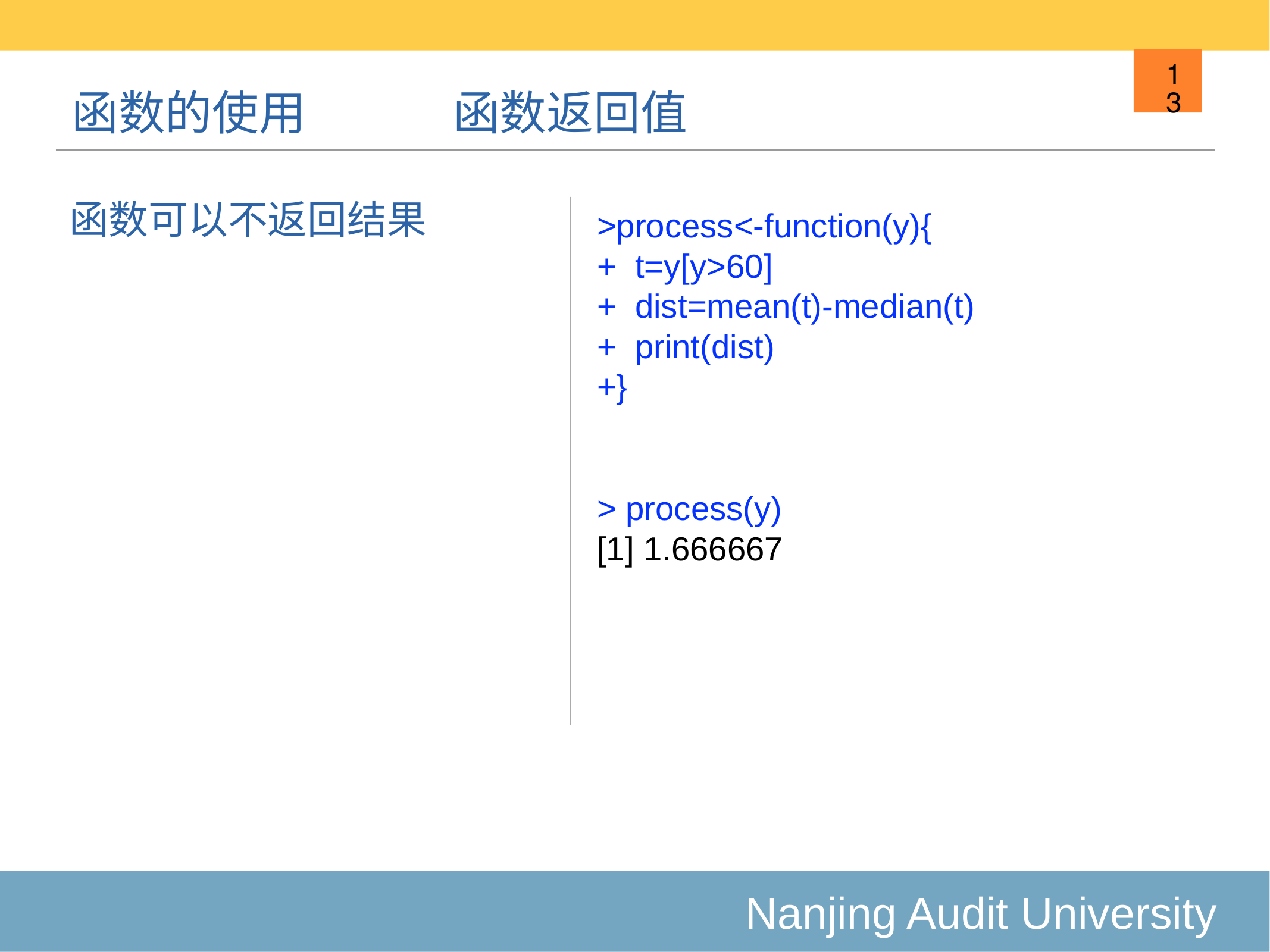

# 函数的使用
函数返回值
13
函数可以不返回结果
>process<-function(y){
+  t=y[y>60]
+  dist=mean(t)-median(t)
+  print(dist)
+}
> process(y)
[1] 1.666667